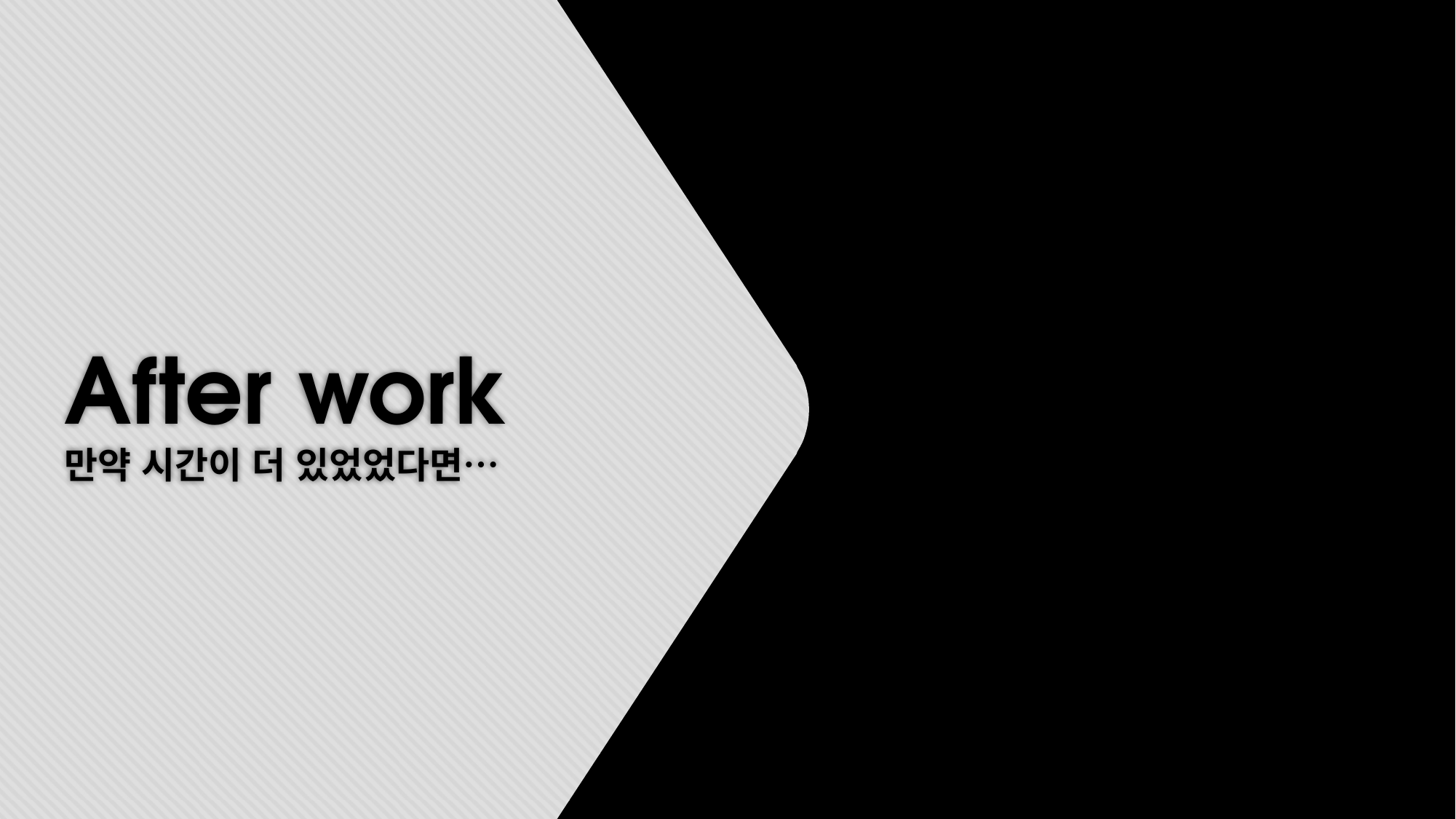

# After work 만약 시간이 더 있었었다면…